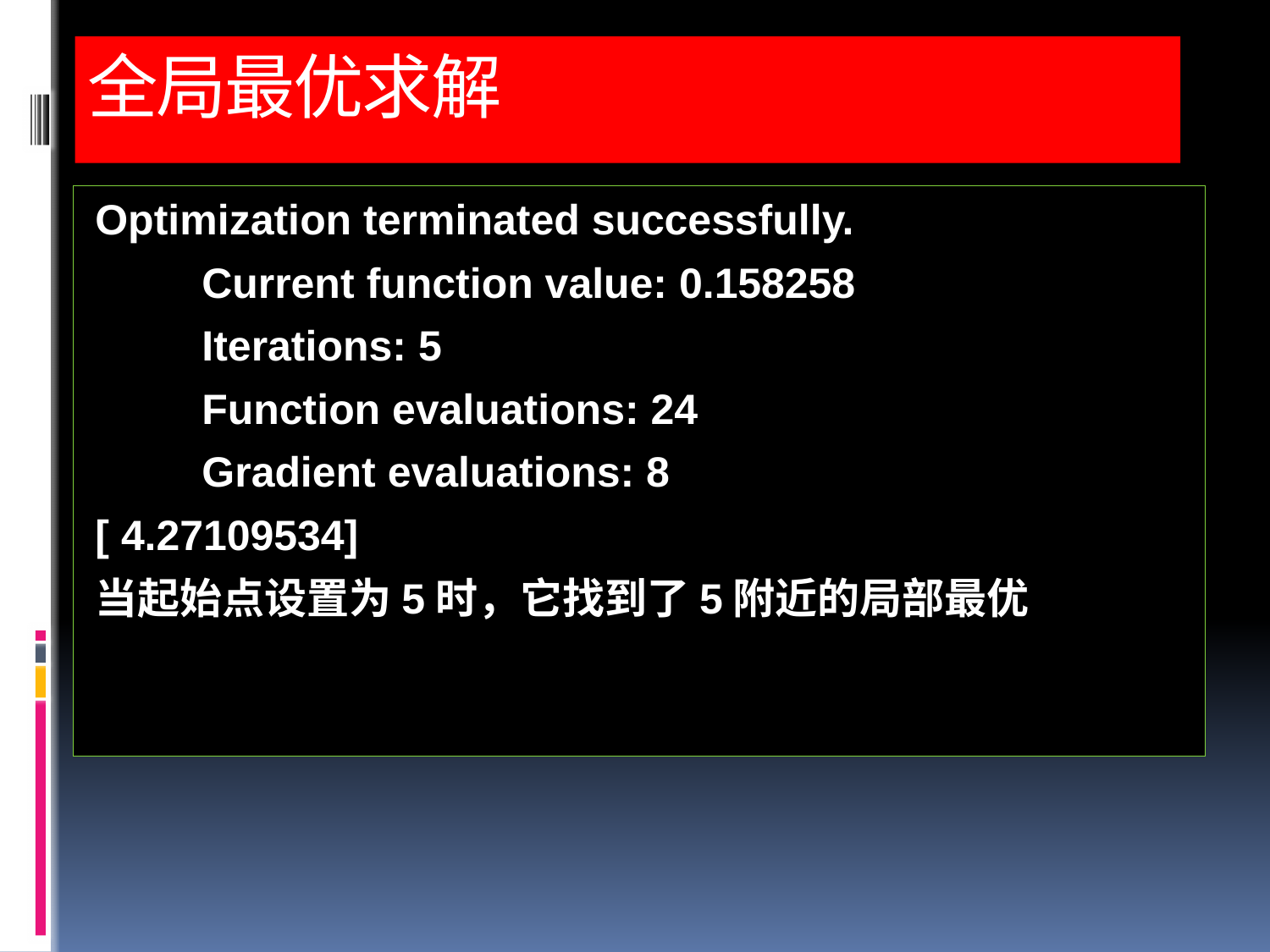

# 全局最优求解
Optimization terminated successfully.
         Current function value: 0.158258
         Iterations: 5
         Function evaluations: 24
         Gradient evaluations: 8
[ 4.27109534]
当起始点设置为5时，它找到了5附近的局部最优